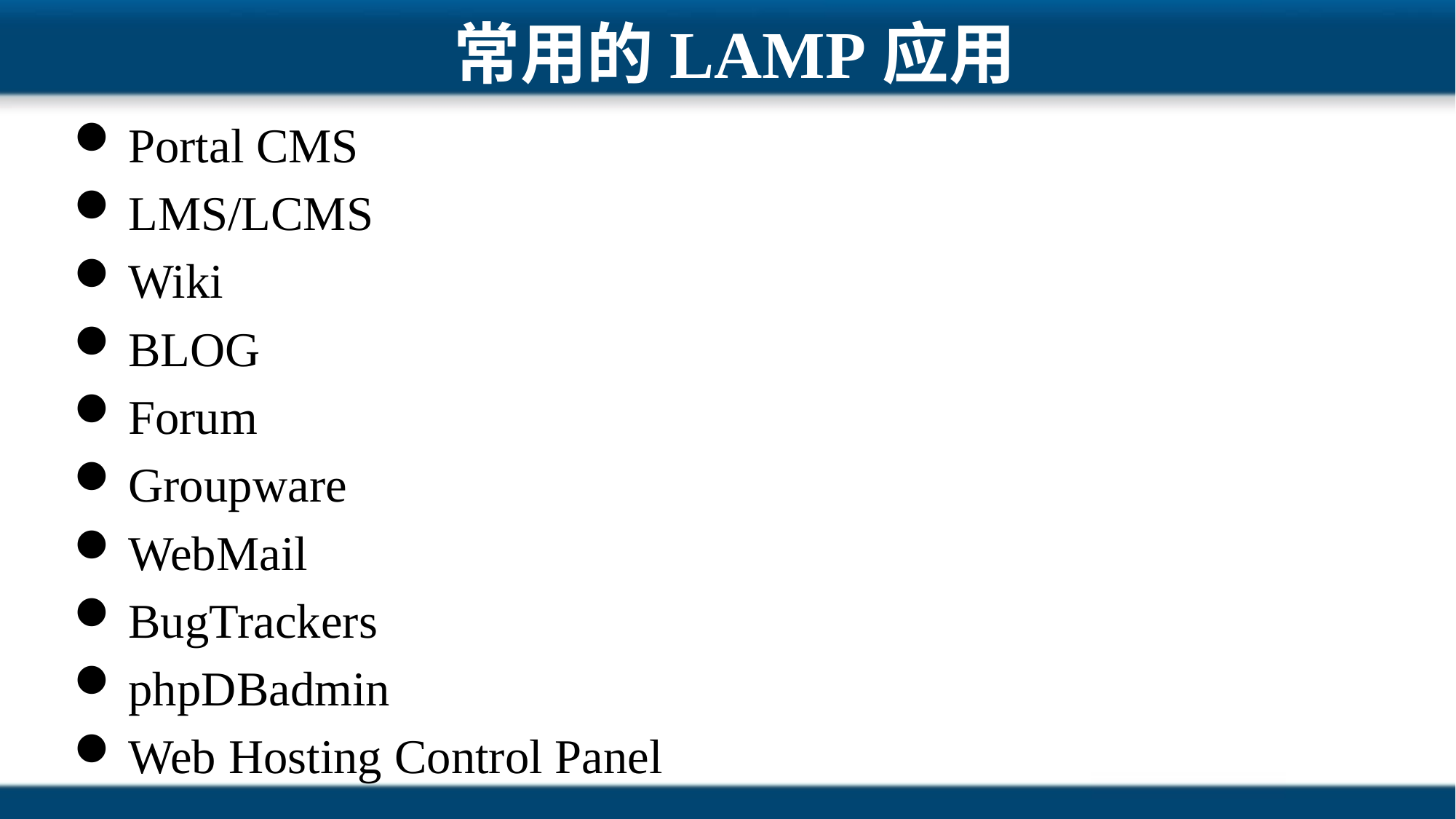

# 常用的LAMP应用
Portal CMS
LMS/LCMS
Wiki
BLOG
Forum
Groupware
WebMail
BugTrackers
phpDBadmin
Web Hosting Control Panel